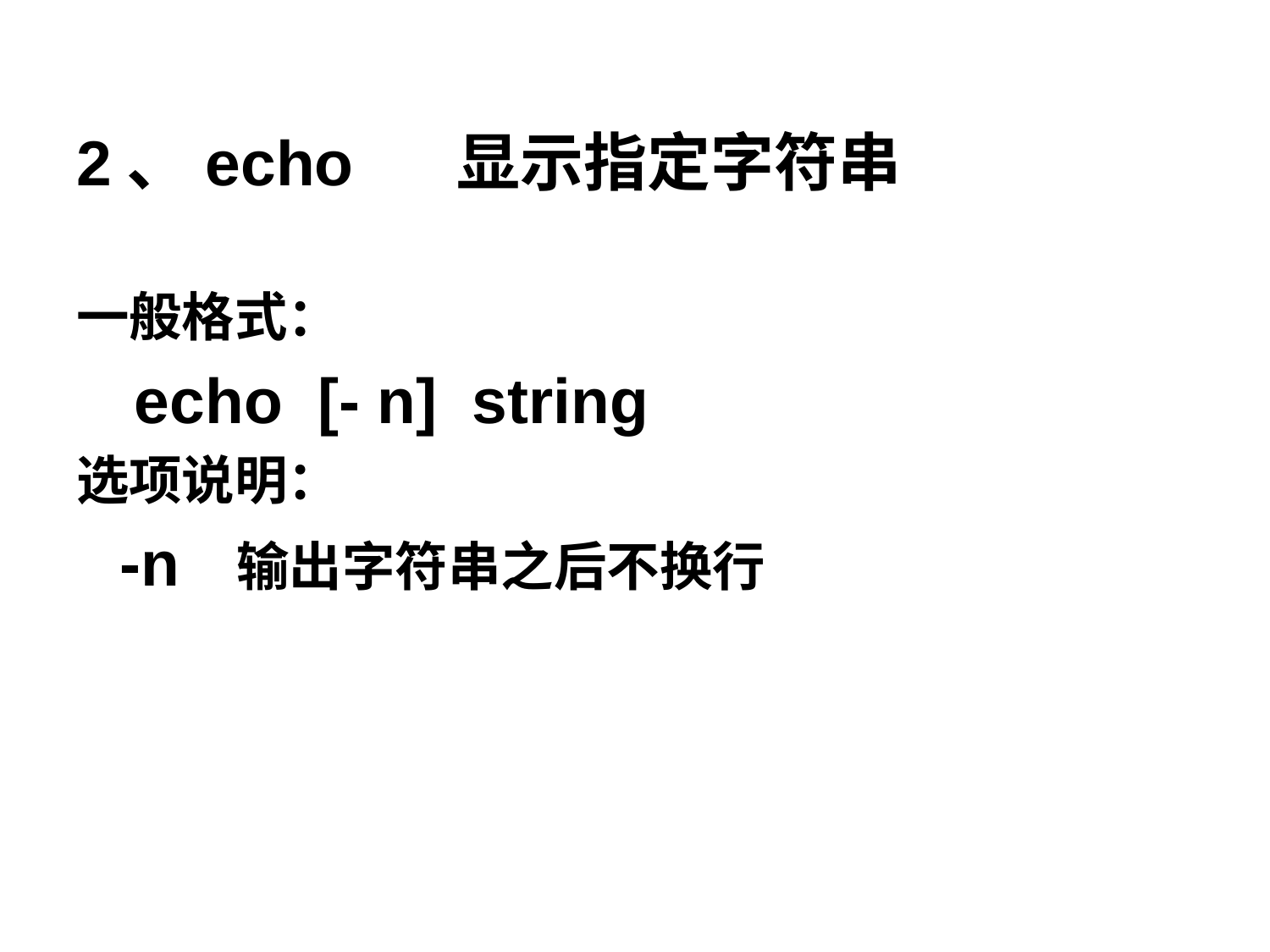

# 2、echo     显示指定字符串

一般格式：
    echo  [- n]  string
选项说明：
   -n   输出字符串之后不换行